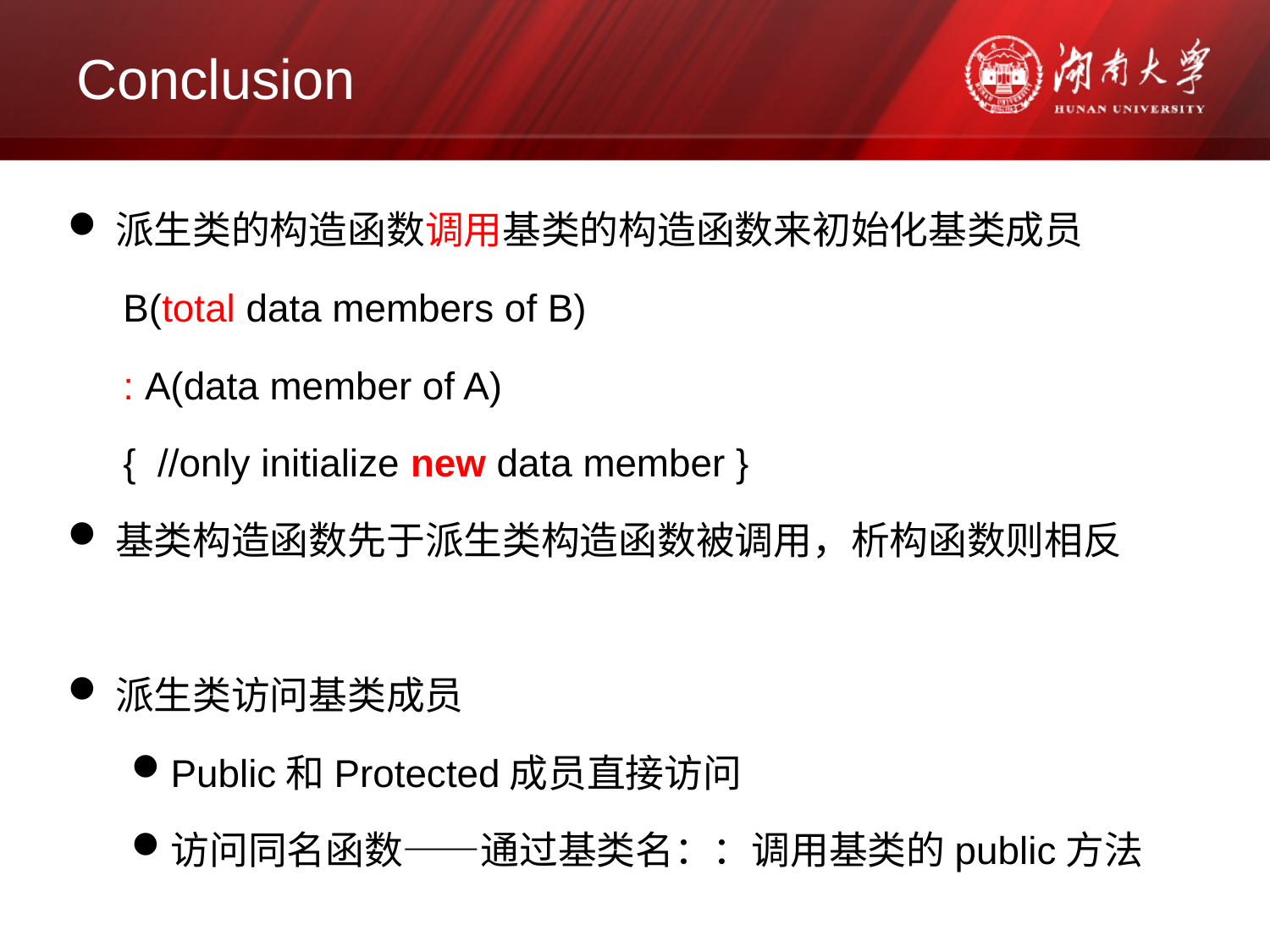

# Conclusion
派生类的构造函数调用基类的构造函数来初始化基类成员
B(total data members of B)
: A(data member of A)
{  //only initialize new data member }
基类构造函数先于派生类构造函数被调用，析构函数则相反

派生类访问基类成员
Public和Protected成员直接访问
访问同名函数——通过基类名：：调用基类的public方法